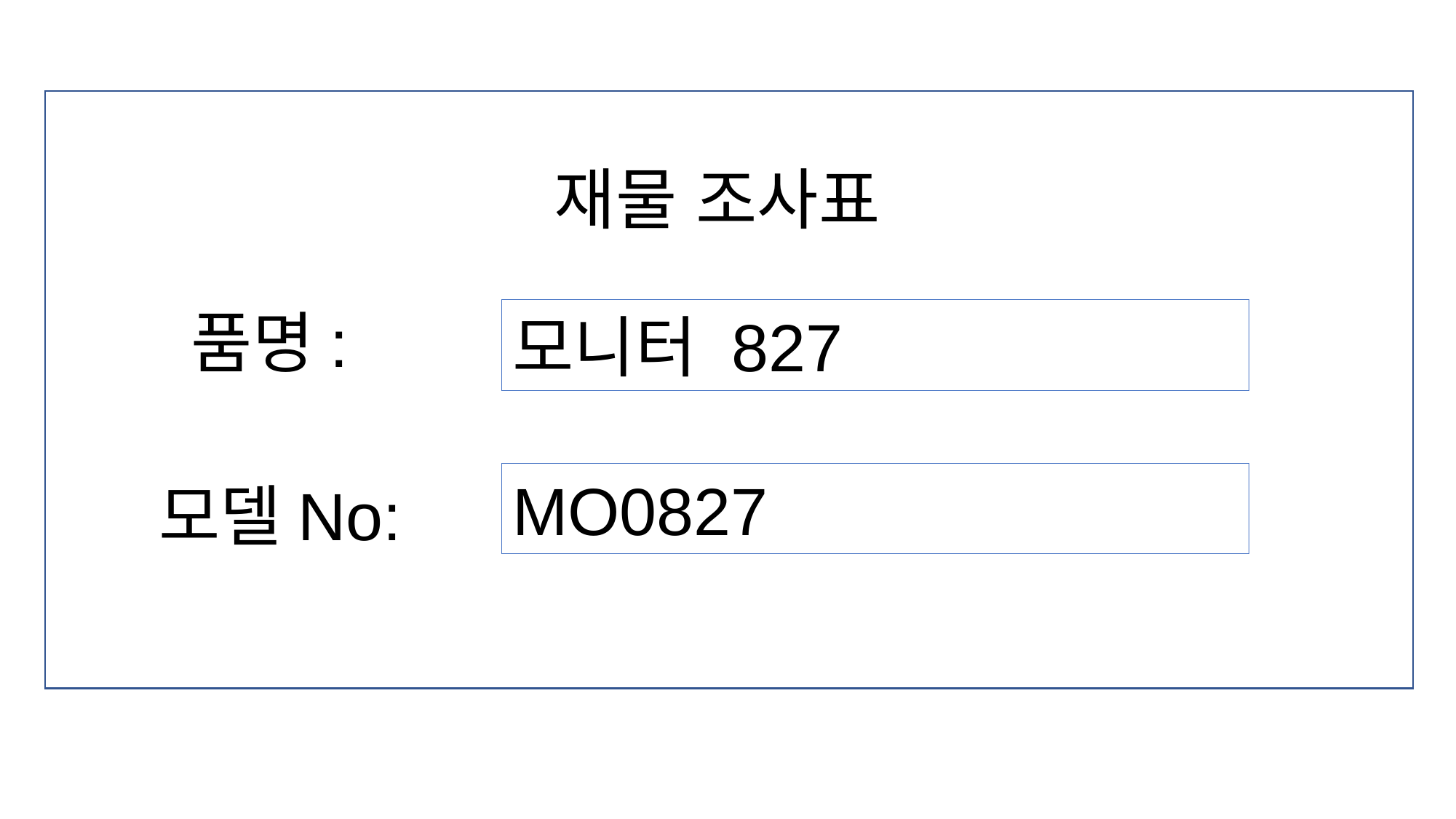

재물 조사표
품명:
모니터 827
MO0827
모델No: